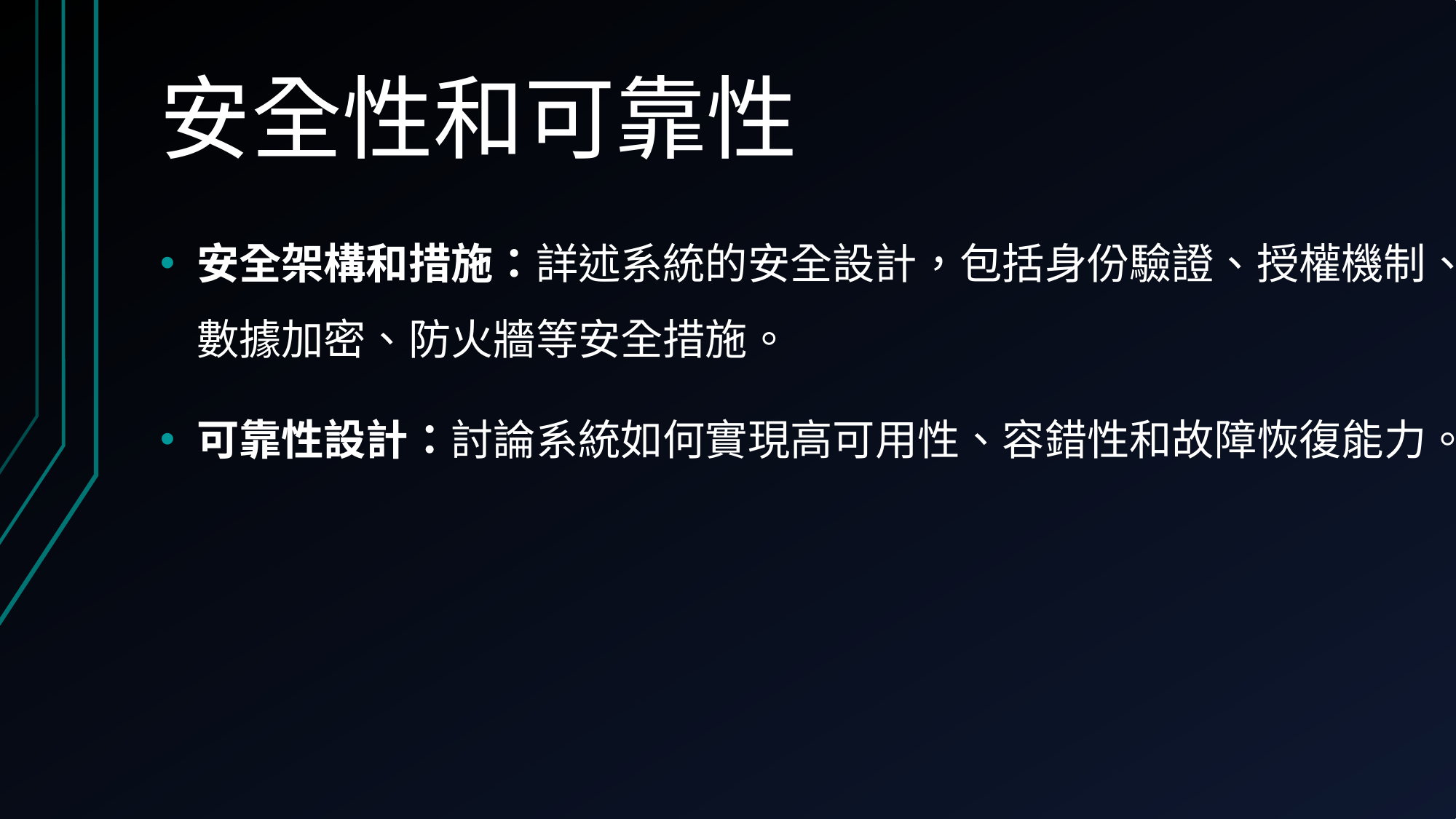

# 安全性和可靠性
安全架構和措施：詳述系統的安全設計，包括身份驗證、授權機制、數據加密、防火牆等安全措施。
可靠性設計：討論系統如何實現高可用性、容錯性和故障恢復能力。